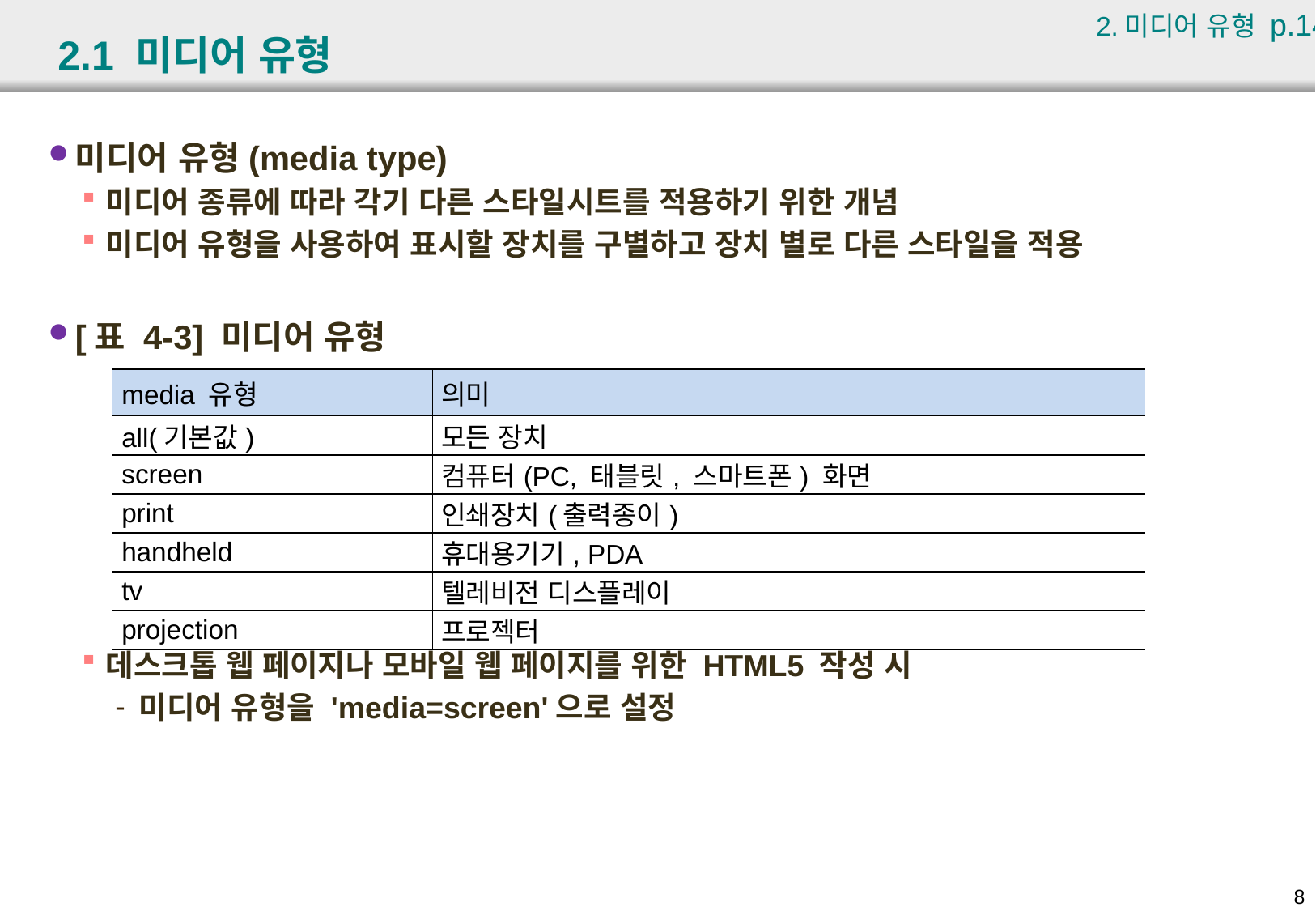

2.미디어 유형 p.144
# 2.1 미디어 유형
미디어 유형(media type)
미디어 종류에 따라 각기 다른 스타일시트를 적용하기 위한 개념
미디어 유형을 사용하여 표시할 장치를 구별하고 장치 별로 다른 스타일을 적용

[표 4-3] 미디어 유형

데스크톱 웹 페이지나 모바일 웹 페이지를 위한 HTML5 작성 시
미디어 유형을 'media=screen'으로 설정

| media 유형 | 의미 |
| --- | --- |
| all(기본값) | 모든 장치 |
| screen | 컴퓨터(PC, 태블릿, 스마트폰) 화면 |
| print | 인쇄장치(출력종이) |
| handheld | 휴대용기기, PDA |
| tv | 텔레비전 디스플레이 |
| projection | 프로젝터 |